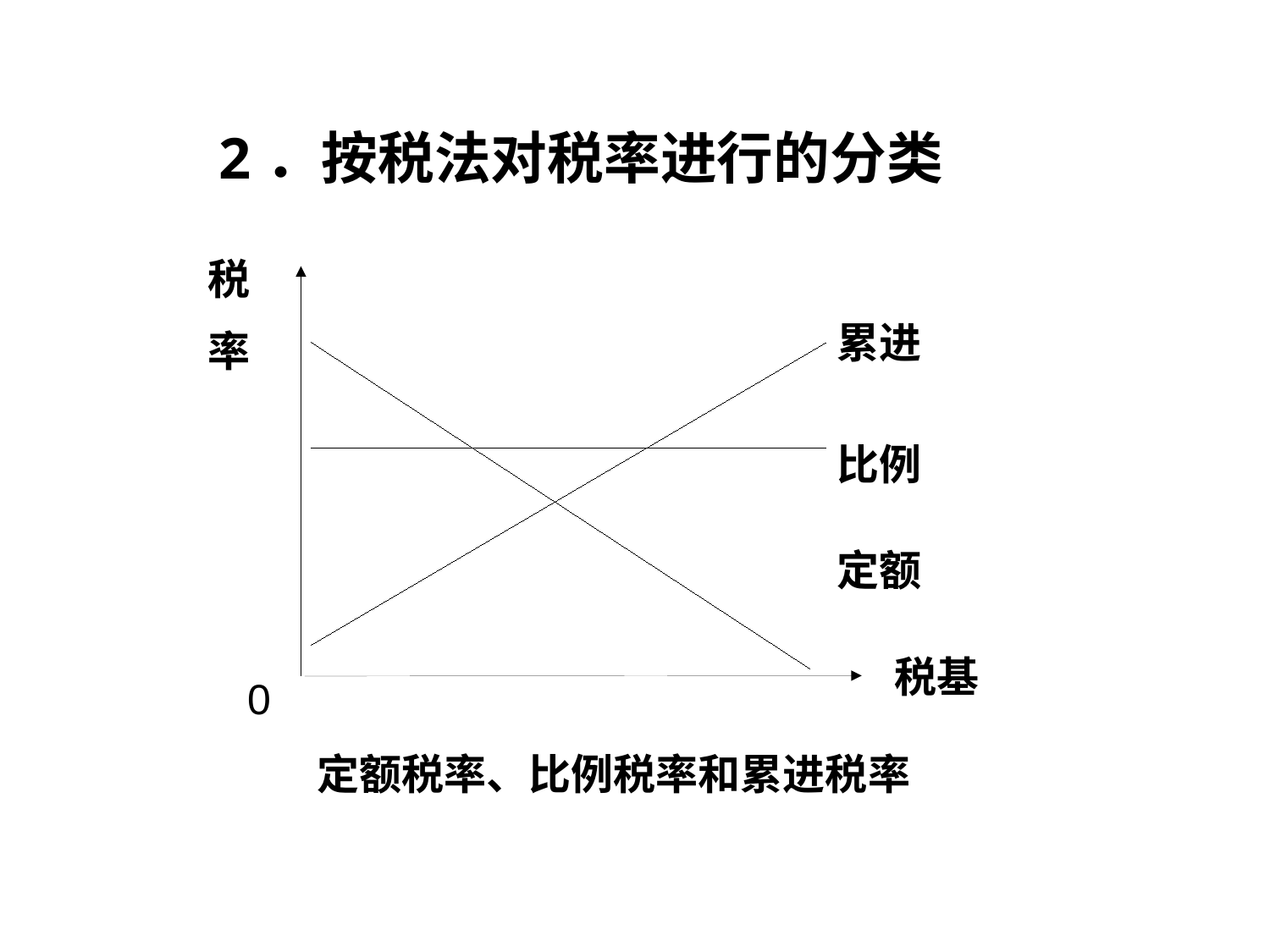

2．按税法对税率进行的分类
税
率
累进
比例
定额
税基
0
定额税率、比例税率和累进税率